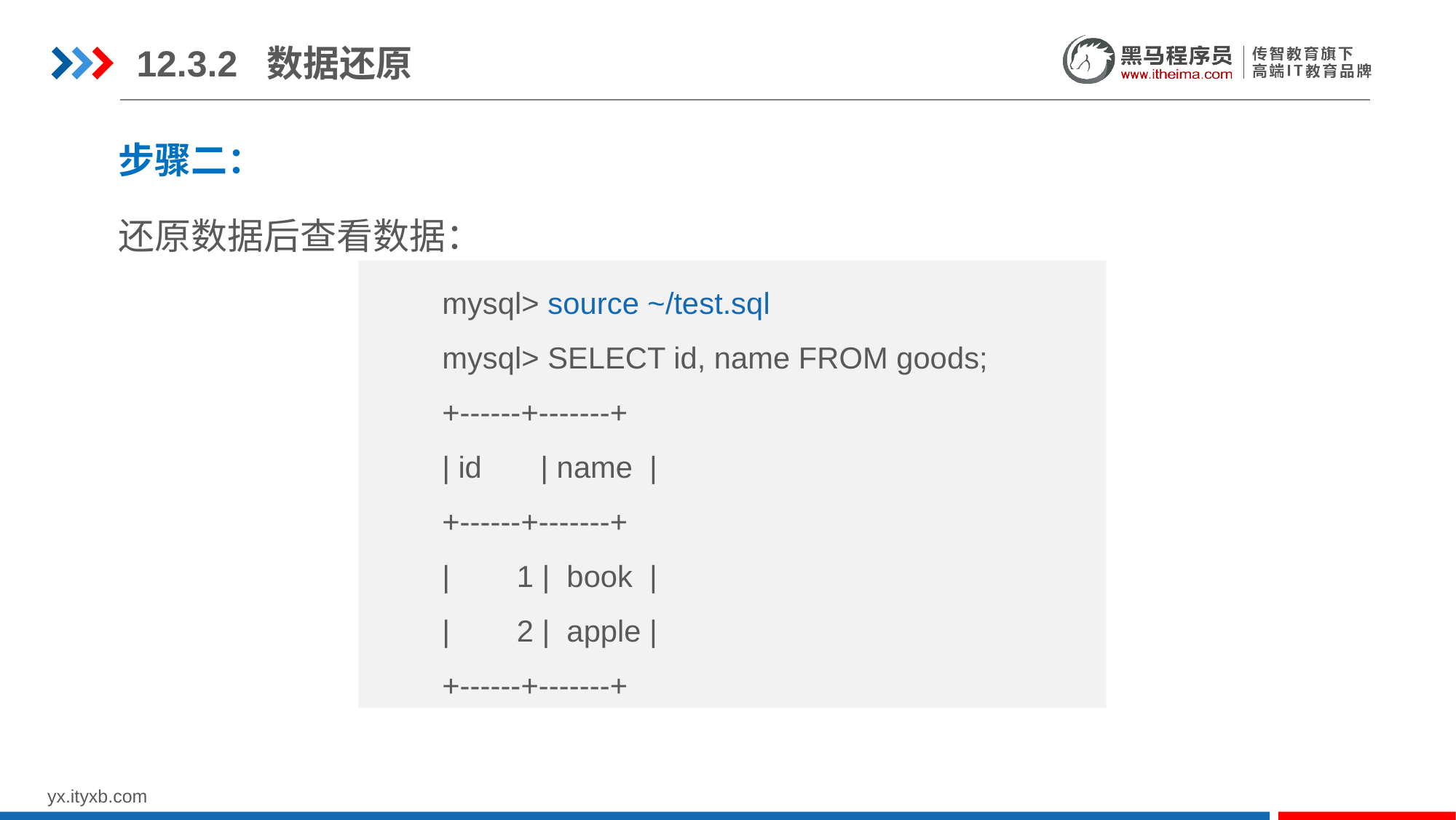

12.3.2  数据还原
步骤二：
还原数据后查看数据：
mysql> source ~/test.sql
mysql> SELECT id, name FROM goods;
+------+-------+
| id       | name  |
+------+-------+
|        1 |  book  |
|        2 |  apple |
+------+-------+